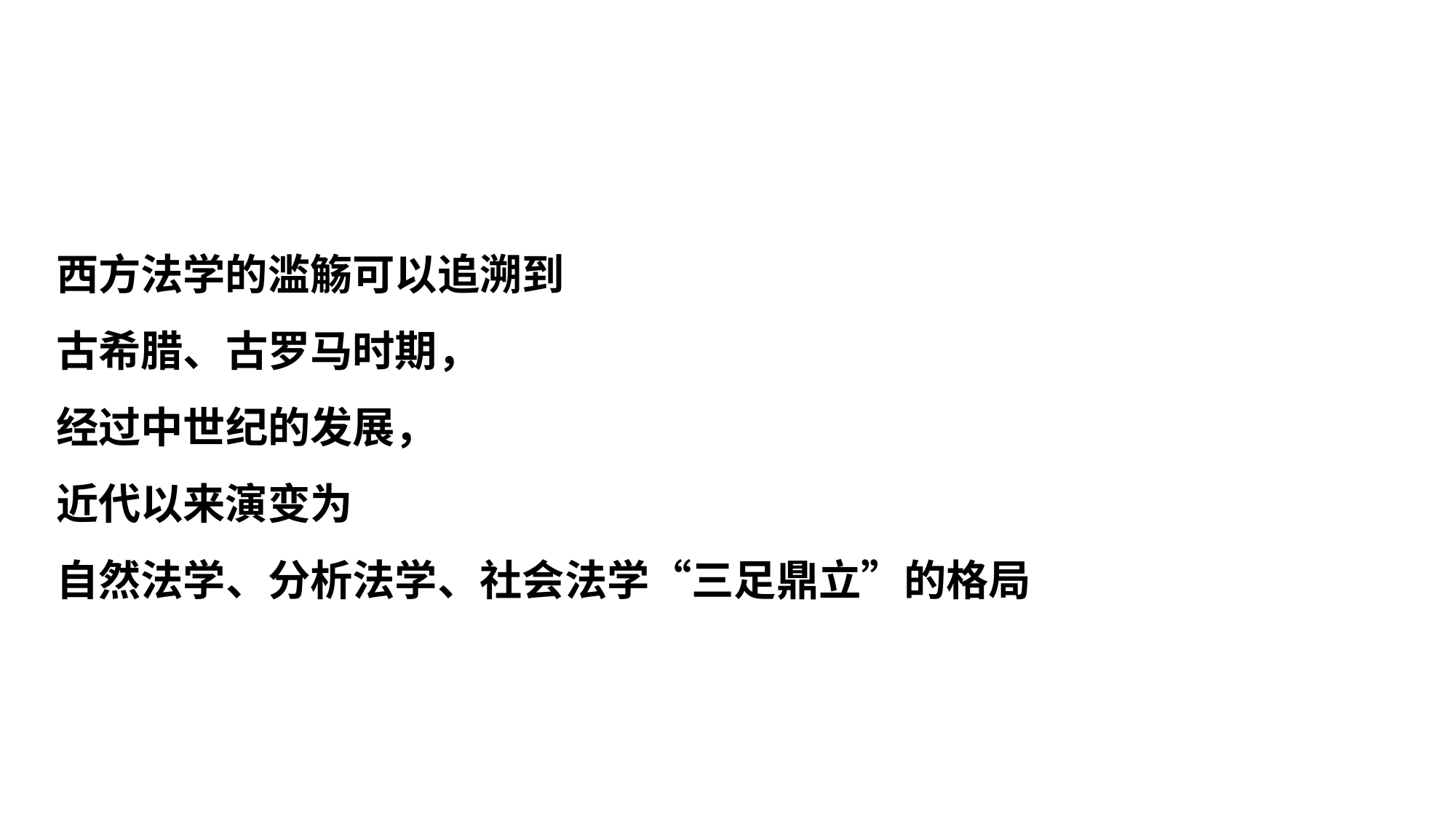

西方法学的滥觞可以追溯到
古希腊、古罗马时期，
经过中世纪的发展，
近代以来演变为
自然法学、分析法学、社会法学“三足鼎立”的格局